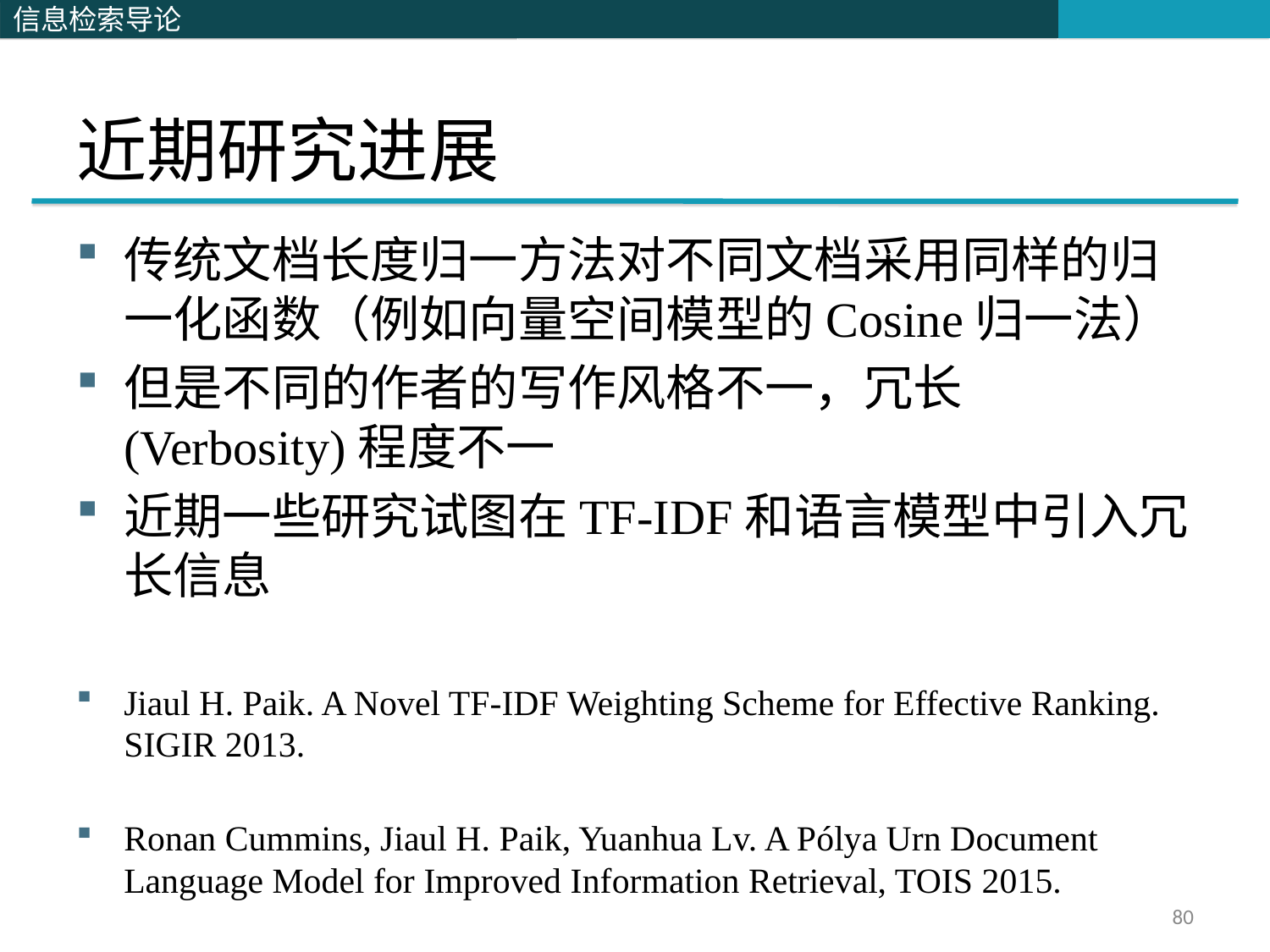

# 近期研究进展
传统文档长度归一方法对不同文档采用同样的归一化函数（例如向量空间模型的Cosine归一法）
但是不同的作者的写作风格不一，冗长(Verbosity)程度不一
近期一些研究试图在TF-IDF和语言模型中引入冗长信息

Jiaul H. Paik. A Novel TF-IDF Weighting Scheme for Effective Ranking. SIGIR 2013.

Ronan Cummins, Jiaul H. Paik, Yuanhua Lv. A Pólya Urn Document Language Model for Improved Information Retrieval, TOIS 2015.
80